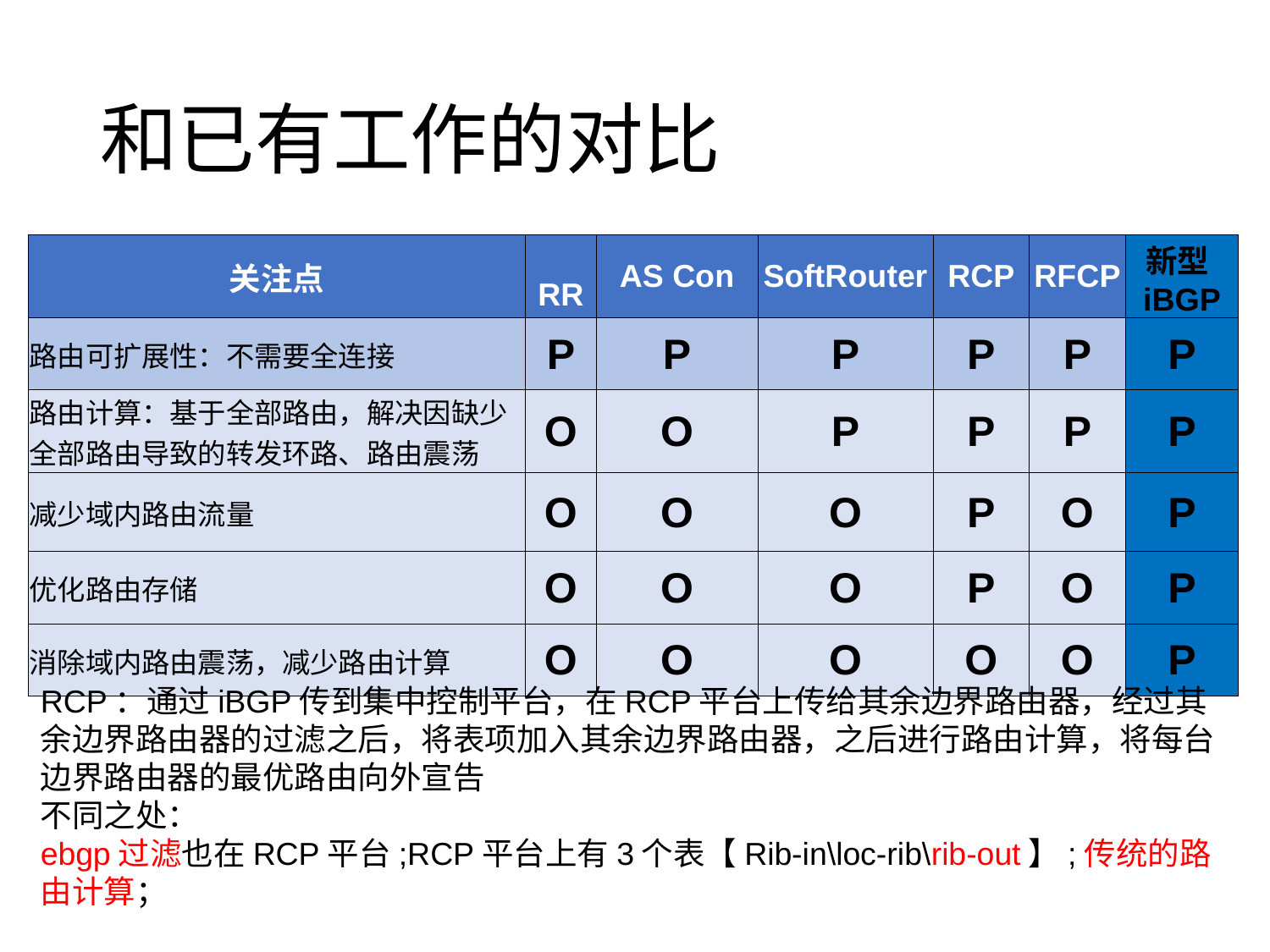

# 和已有工作的对比
| 关注点 | RR | AS Con | SoftRouter | RCP | RFCP | 新型iBGP |
| --- | --- | --- | --- | --- | --- | --- |
| 路由可扩展性：不需要全连接 | P | P | P | P | P | P |
| 路由计算：基于全部路由，解决因缺少 全部路由导致的转发环路、路由震荡 | O | O | P | P | P | P |
| 减少域内路由流量 | O | O | O | P | O | P |
| 优化路由存储 | O | O | O | P | O | P |
| 消除域内路由震荡，减少路由计算 | O | O | O | O | O | P |
RCP：通过iBGP传到集中控制平台，在RCP平台上传给其余边界路由器，经过其余边界路由器的过滤之后，将表项加入其余边界路由器，之后进行路由计算，将每台边界路由器的最优路由向外宣告
不同之处：
ebgp过滤也在RCP平台;RCP平台上有3个表【Rib-in\loc-rib\rib-out】;传统的路由计算；